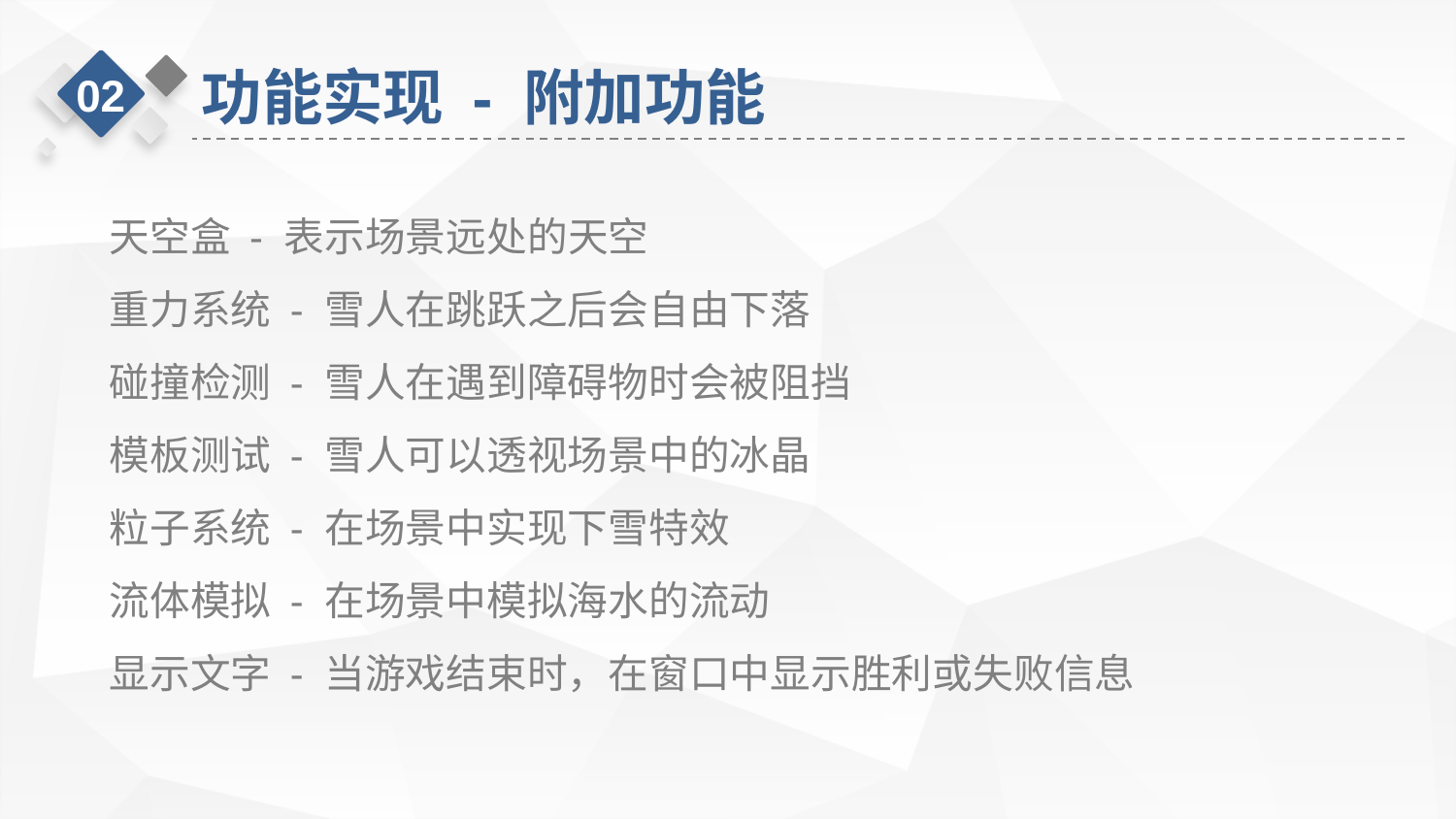

功能实现 - 附加功能

02

天空盒 - 表示场景远处的天空
重力系统 - 雪人在跳跃之后会自由下落
碰撞检测 - 雪人在遇到障碍物时会被阻挡
模板测试 - 雪人可以透视场景中的冰晶
粒子系统 - 在场景中实现下雪特效
流体模拟 - 在场景中模拟海水的流动
显示文字 - 当游戏结束时，在窗口中显示胜利或失败信息